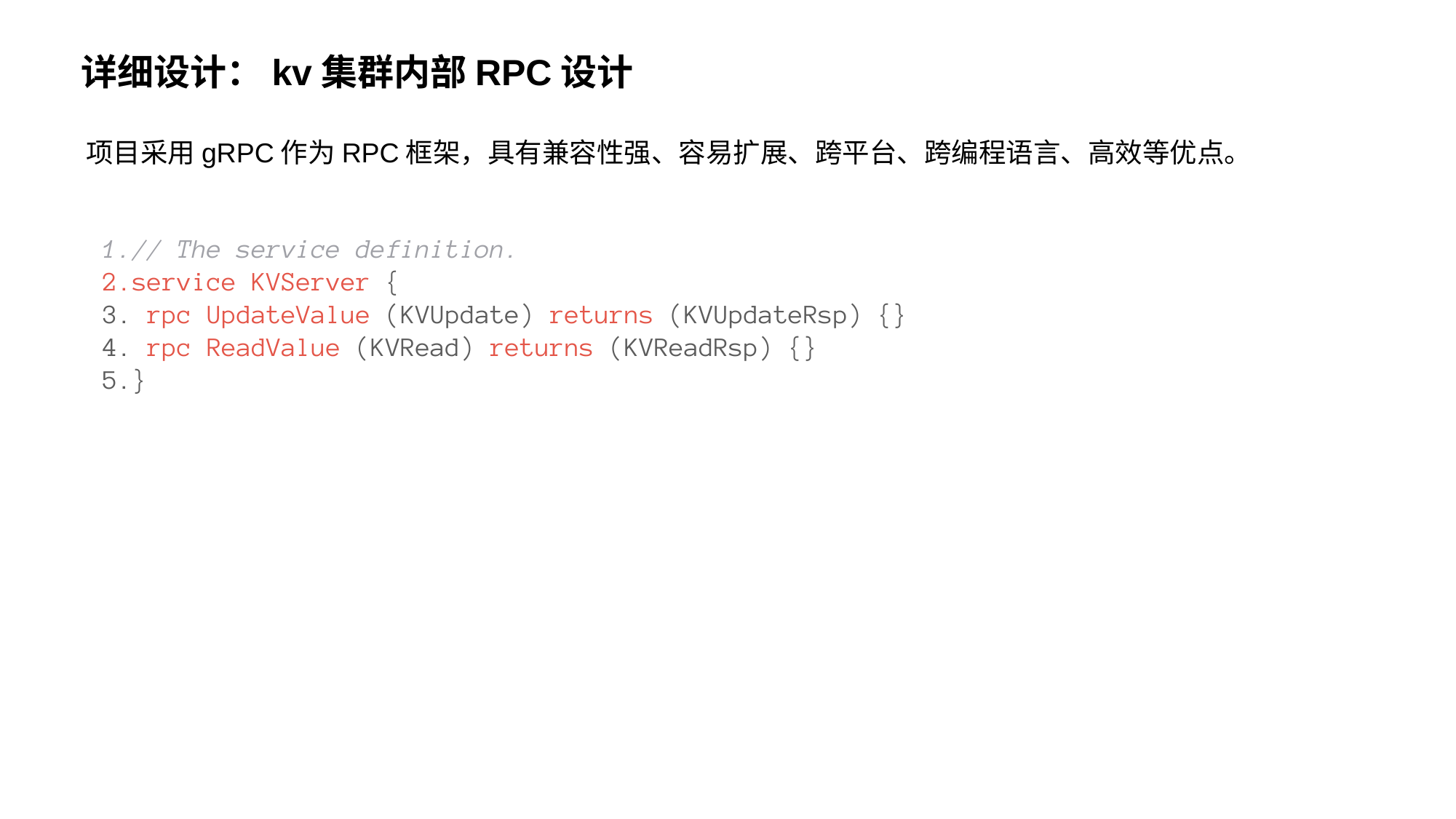

详细设计：kv集群内部RPC设计
项目采用gRPC作为RPC框架，具有兼容性强、容易扩展、跨平台、跨编程语言、高效等优点。
// The service definition.
service KVServer {
 rpc UpdateValue (KVUpdate) returns (KVUpdateRsp) {}
 rpc ReadValue (KVRead) returns (KVReadRsp) {}
}